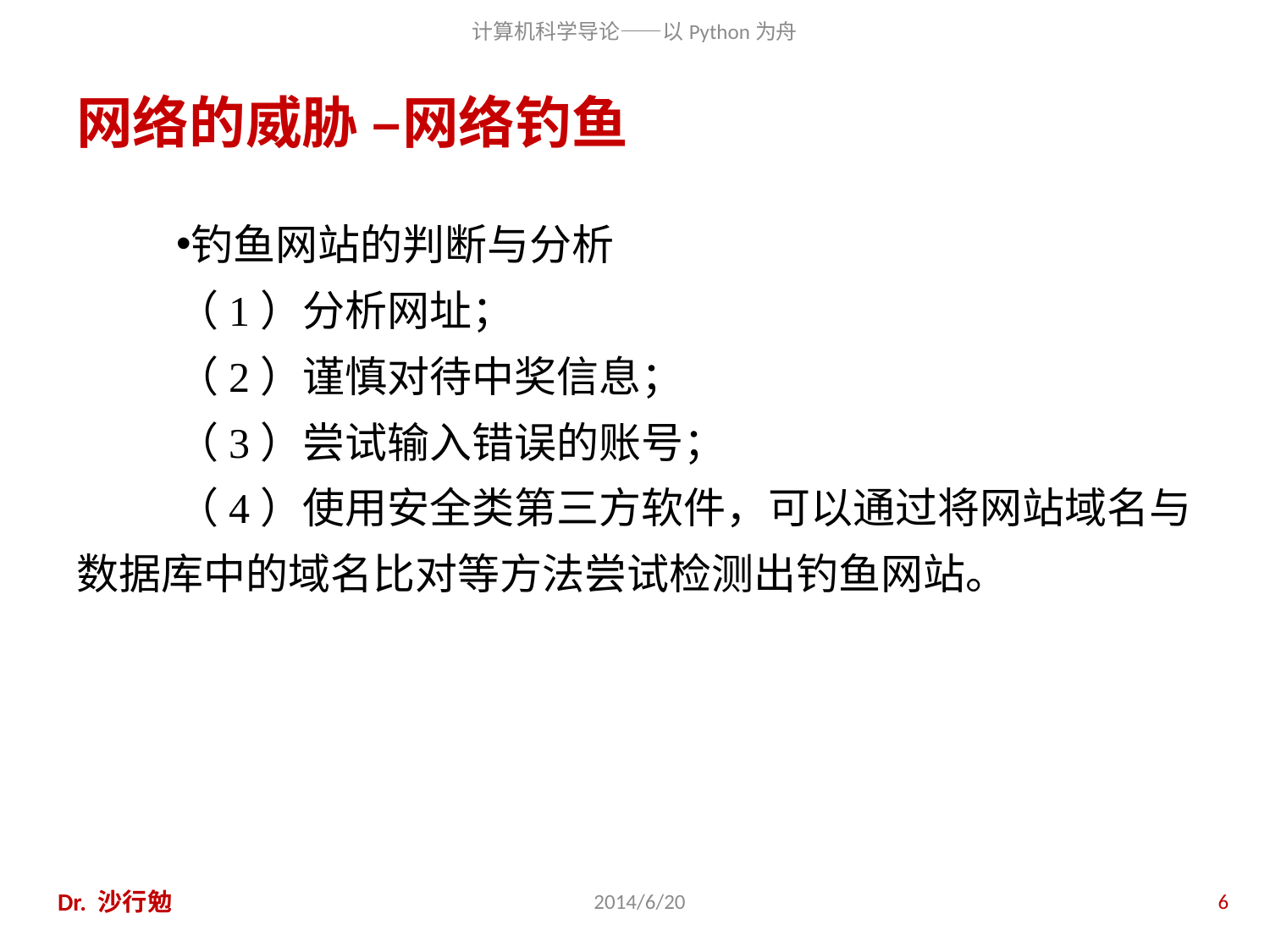

# 网络的威胁 –网络钓鱼
钓鱼网站的判断与分析
（1）分析网址；
（2）谨慎对待中奖信息；
（3）尝试输入错误的账号；
（4）使用安全类第三方软件，可以通过将网站域名与数据库中的域名比对等方法尝试检测出钓鱼网站。
Dr. 沙行勉
2014/6/20
6